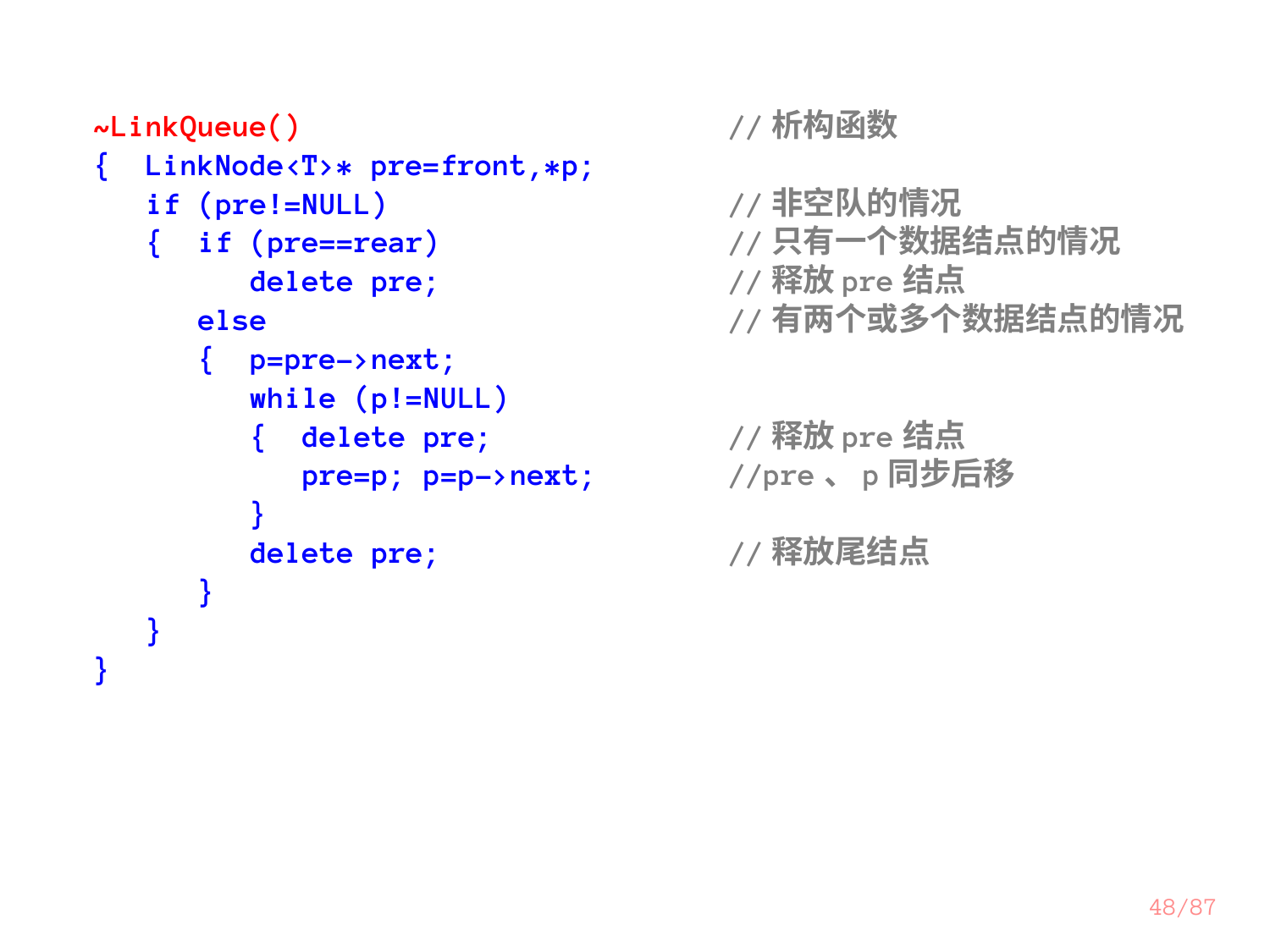

~LinkQueue()				//析构函数
{  LinkNode<T>* pre=front,*p;
   if (pre!=NULL)			//非空队的情况
   {  if (pre==rear)			//只有一个数据结点的情况
         delete pre;			//释放pre结点
      else				//有两个或多个数据结点的情况
      {  p=pre->next;
         while (p!=NULL)
         {  delete pre;		//释放pre结点
            pre=p; p=p->next;		//pre、p同步后移
         }
         delete pre;			//释放尾结点
      }
   }
}
48/87